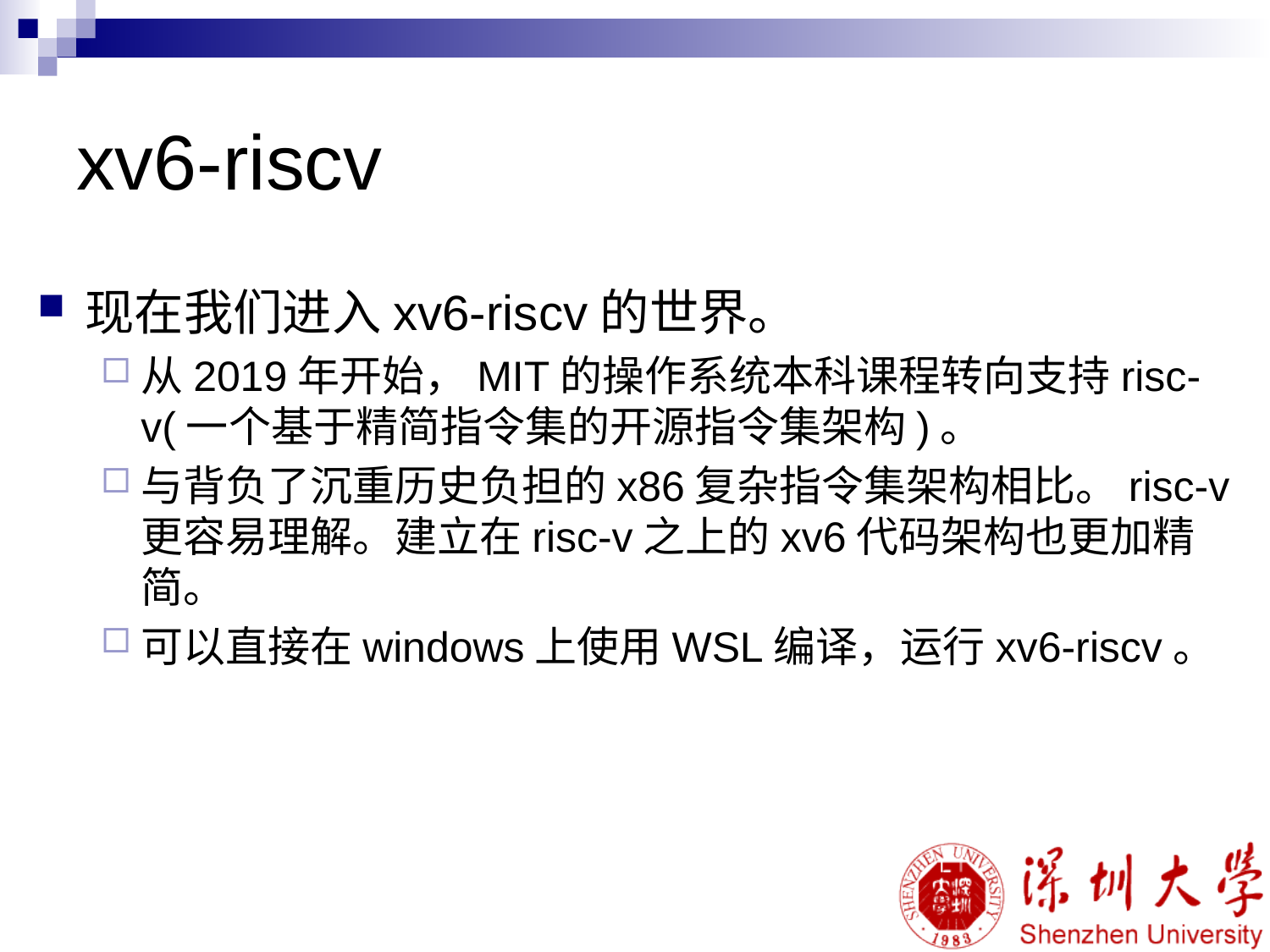

# xv6-riscv
现在我们进入xv6-riscv的世界。
从2019年开始，MIT的操作系统本科课程转向支持risc-v(一个基于精简指令集的开源指令集架构)。
与背负了沉重历史负担的x86复杂指令集架构相比。risc-v更容易理解。建立在risc-v之上的xv6代码架构也更加精简。
可以直接在windows上使用WSL编译，运行xv6-riscv。